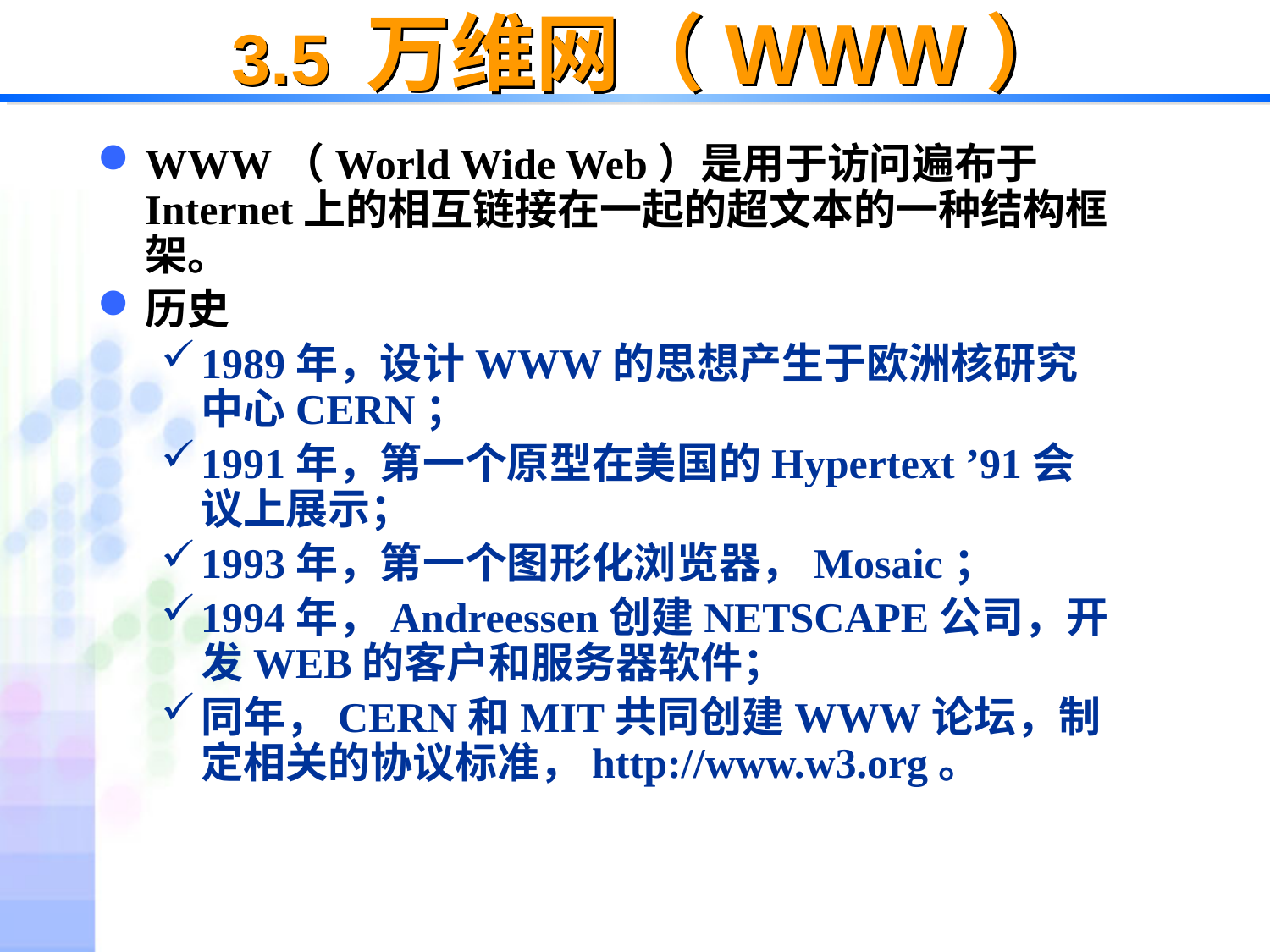

# 3.5 万维网（WWW）
WWW（World Wide Web）是用于访问遍布于Internet上的相互链接在一起的超文本的一种结构框架。
历史
1989年，设计WWW的思想产生于欧洲核研究中心CERN；
1991年，第一个原型在美国的Hypertext ’91会议上展示；
1993年，第一个图形化浏览器，Mosaic；
1994年，Andreessen创建NETSCAPE公司，开发WEB的客户和服务器软件；
同年，CERN和MIT共同创建WWW论坛，制定相关的协议标准，http://www.w3.org。